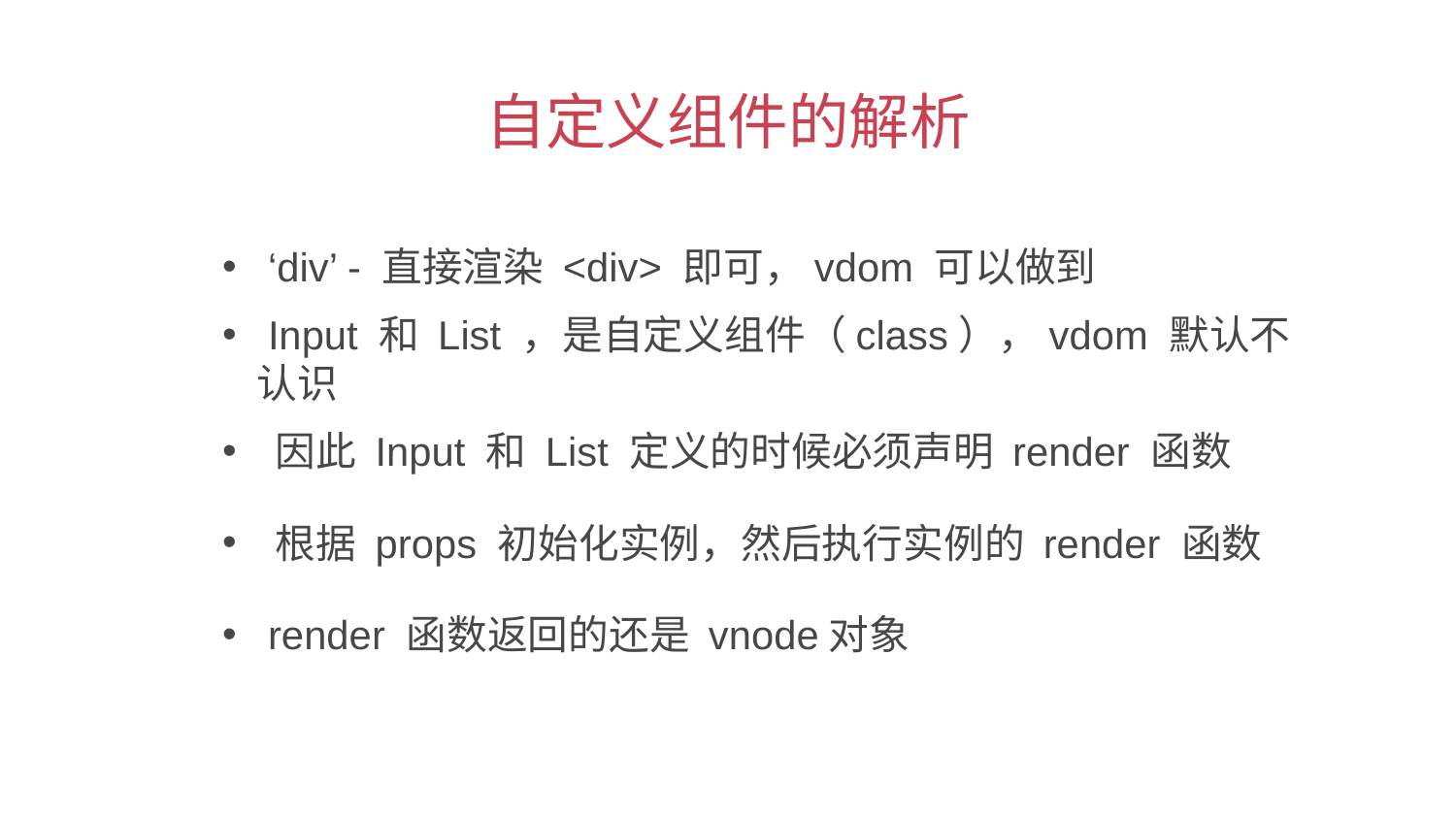

自定义组件的解析
 ‘div’ - 直接渲染 <div> 即可，vdom 可以做到
 Input 和 List ，是自定义组件（class），vdom 默认不认识
 因此 Input 和 List 定义的时候必须声明 render 函数
 根据 props 初始化实例，然后执行实例的 render 函数
 render 函数返回的还是 vnode对象